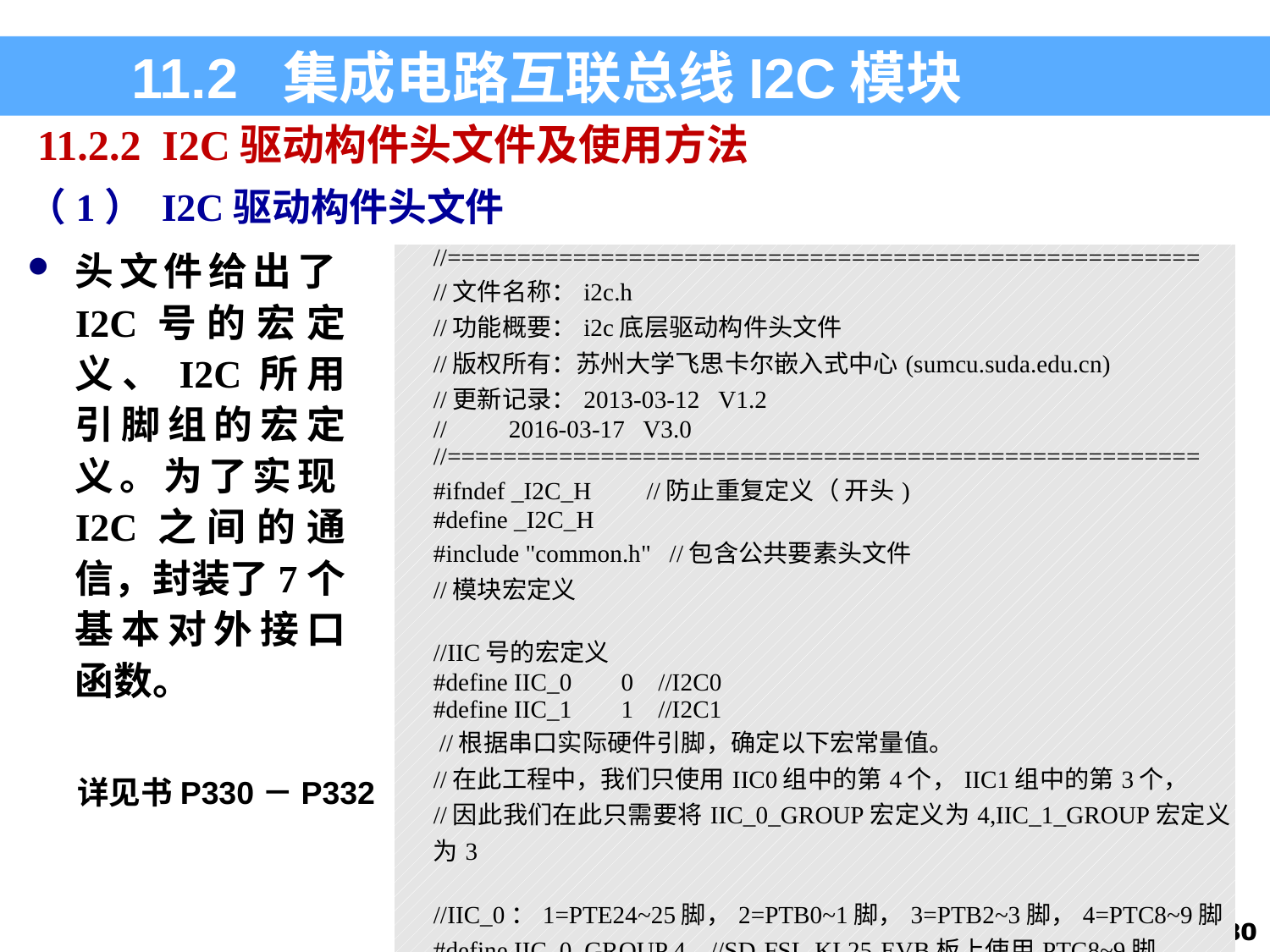

11.2  集成电路互联总线I2C模块
11.2.2  I2C驱动构件头文件及使用方法
（1） I2C驱动构件头文件
头文件给出了I2C号的宏定义、I2C所用引脚组的宏定义。为了实现I2C之间的通信，封装了7个基本对外接口函数。
| //====================================================== //文件名称：i2c.h //功能概要：i2c底层驱动构件头文件 //版权所有：苏州大学飞思卡尔嵌入式中心(sumcu.suda.edu.cn) //更新记录：2013-03-12 V1.2 // 2016-03-17 V3.0 //====================================================== #ifndef \_I2C\_H //防止重复定义（ 开头) #define \_I2C\_H #include "common.h" //包含公共要素头文件 //模块宏定义   //IIC号的宏定义 #define IIC\_0 0 //I2C0 #define IIC\_1 1 //I2C1  //根据串口实际硬件引脚，确定以下宏常量值。 //在此工程中，我们只使用IIC0组中的第4个，IIC1组中的第3个， //因此我们在此只需要将IIC\_0\_GROUP宏定义为4,IIC\_1\_GROUP宏定义为3   //IIC\_0：1=PTE24~25脚，2=PTB0~1脚，3=PTB2~3脚，4=PTC8~9脚 #define IIC\_0\_GROUP 4 //SD-FSL-KL25-EVB板上使用PTC8~9脚 …….. |
| --- |
详见书P330－P332
30